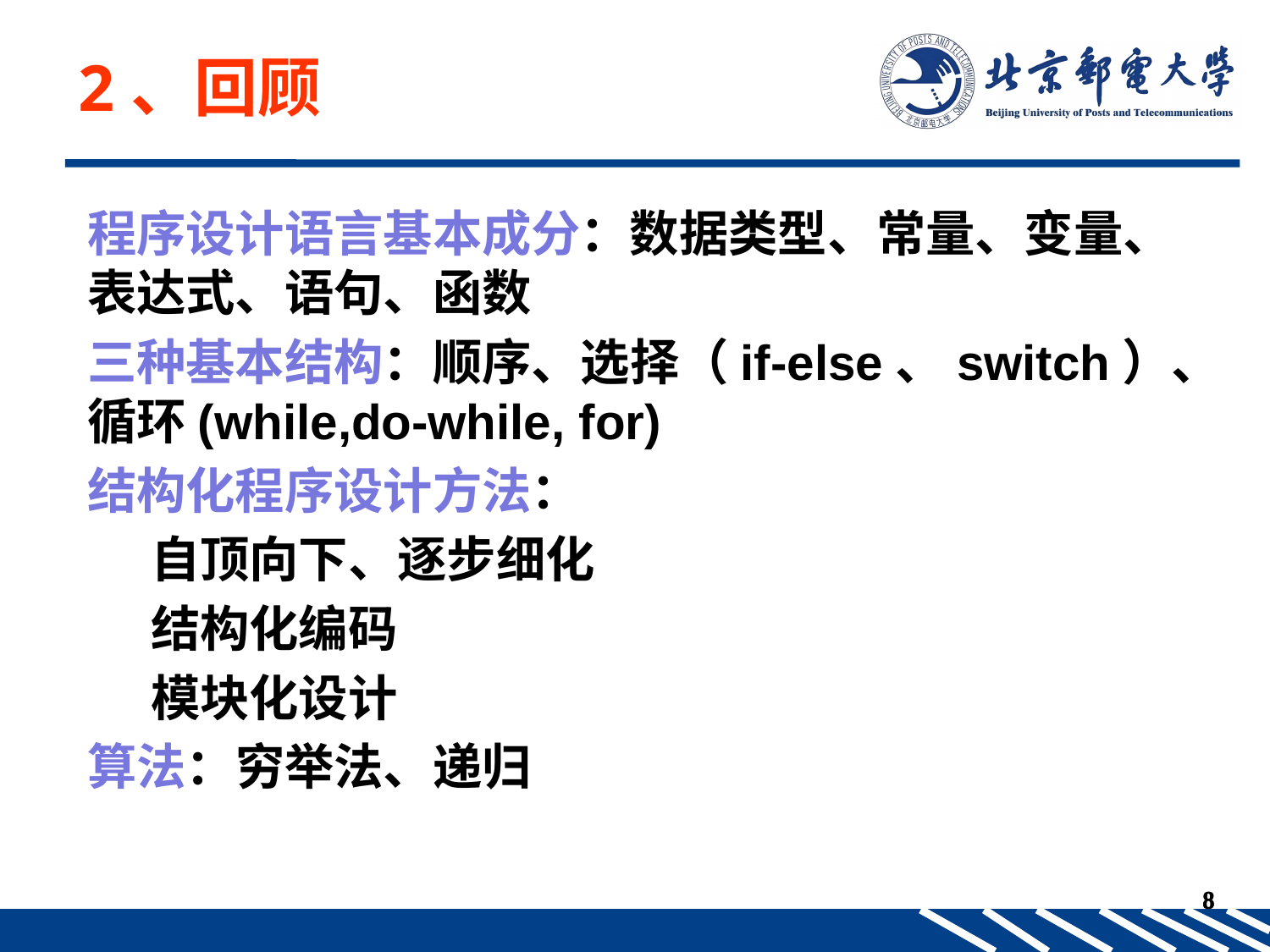

2、回顾
程序设计语言基本成分：数据类型、常量、变量、表达式、语句、函数
三种基本结构：顺序、选择（if-else、switch）、循环(while,do-while, for)
结构化程序设计方法：
自顶向下、逐步细化
结构化编码
模块化设计
算法：穷举法、递归
8
8